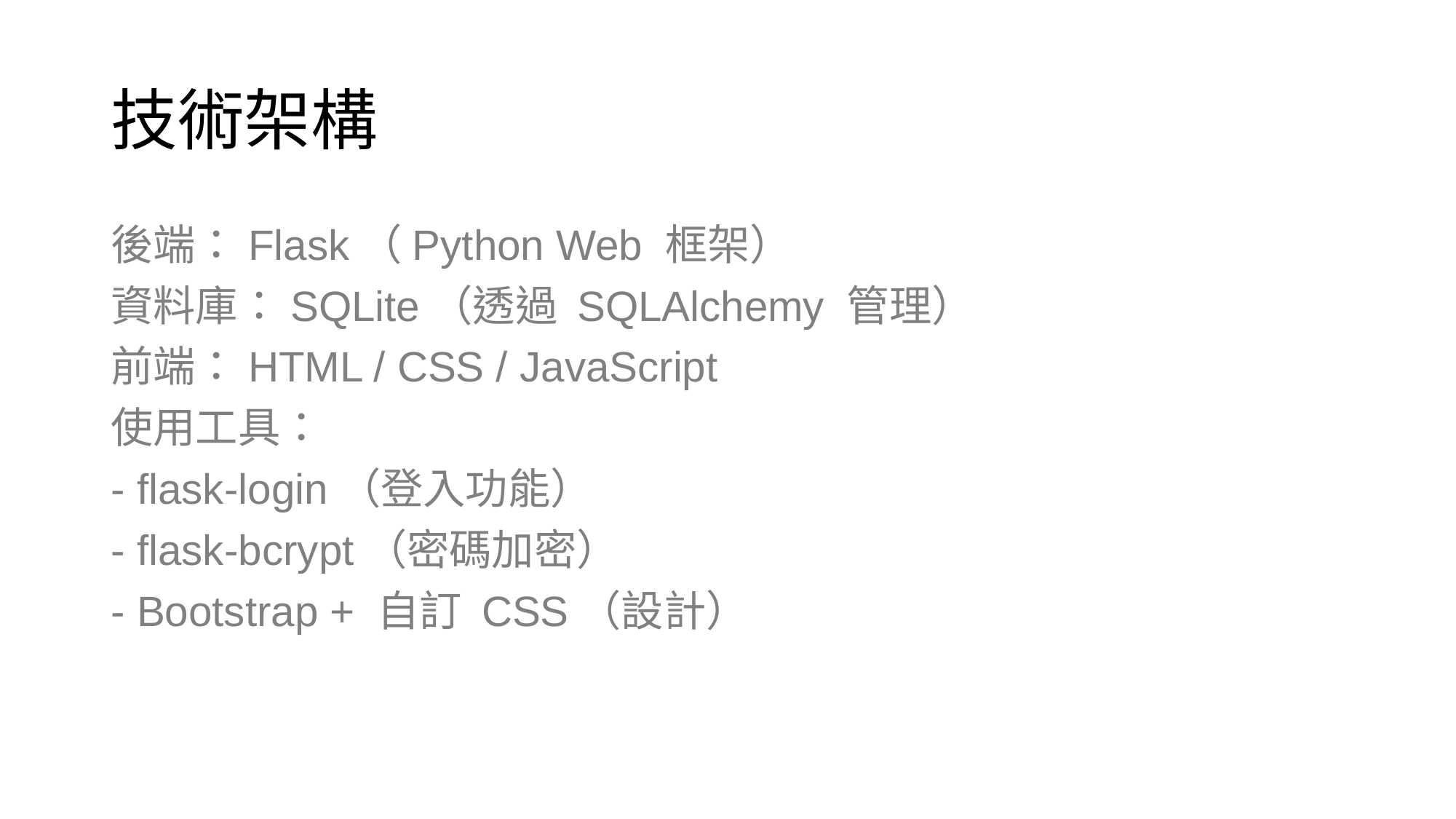

# 技術架構
後端：Flask（Python Web 框架）
資料庫：SQLite（透過 SQLAlchemy 管理）
前端：HTML / CSS / JavaScript
使用工具：
- flask-login（登入功能）
- flask-bcrypt（密碼加密）
- Bootstrap + 自訂 CSS（設計）